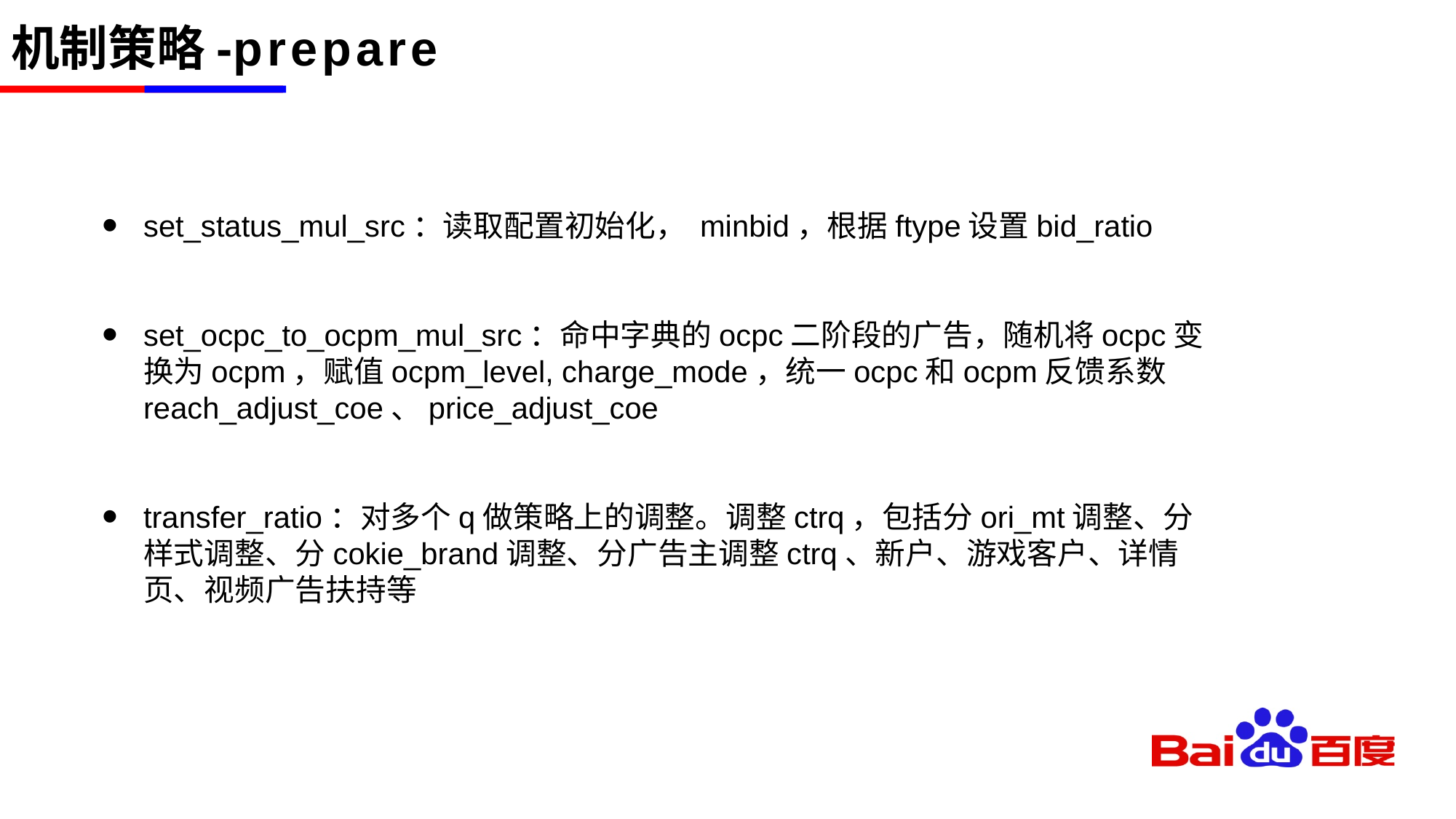

# 机制策略-prepare
set_status_mul_src：读取配置初始化， minbid，根据ftype设置bid_ratio

set_ocpc_to_ocpm_mul_src：命中字典的ocpc二阶段的广告，随机将ocpc变换为ocpm，赋值ocpm_level, charge_mode，统一ocpc和ocpm反馈系数reach_adjust_coe、price_adjust_coe

transfer_ratio：对多个q做策略上的调整。调整ctrq，包括分ori_mt调整、分样式调整、分cokie_brand调整、分广告主调整ctrq、新户、游戏客户、详情页、视频广告扶持等